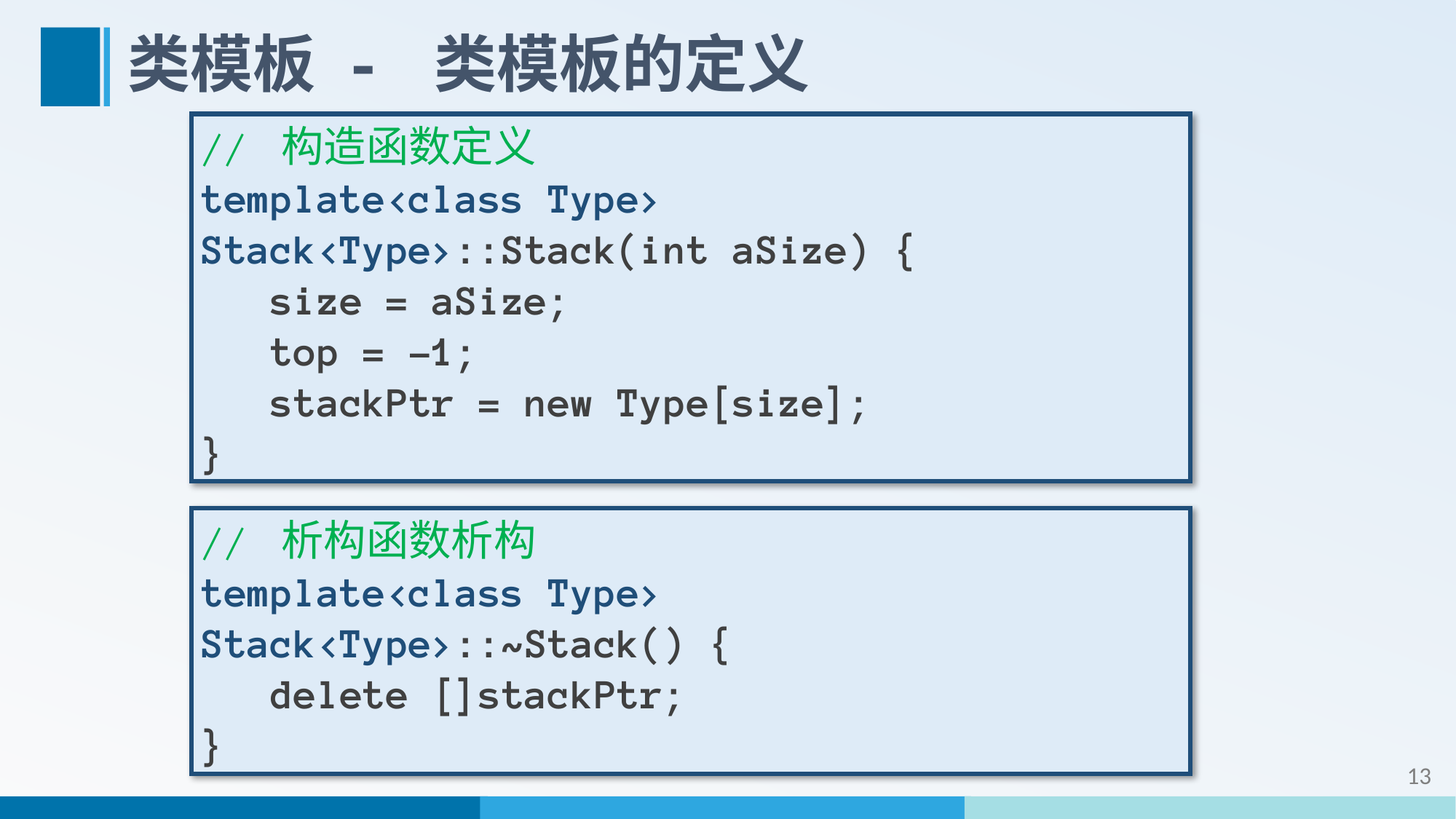

# 类模板 - 类模板的定义
// 构造函数定义
template<class Type>
Stack<Type>::Stack(int aSize) {
   size = aSize;
   top = -1;
   stackPtr = new Type[size];
}
// 析构函数析构
template<class Type>
Stack<Type>::~Stack() {
   delete []stackPtr;
}